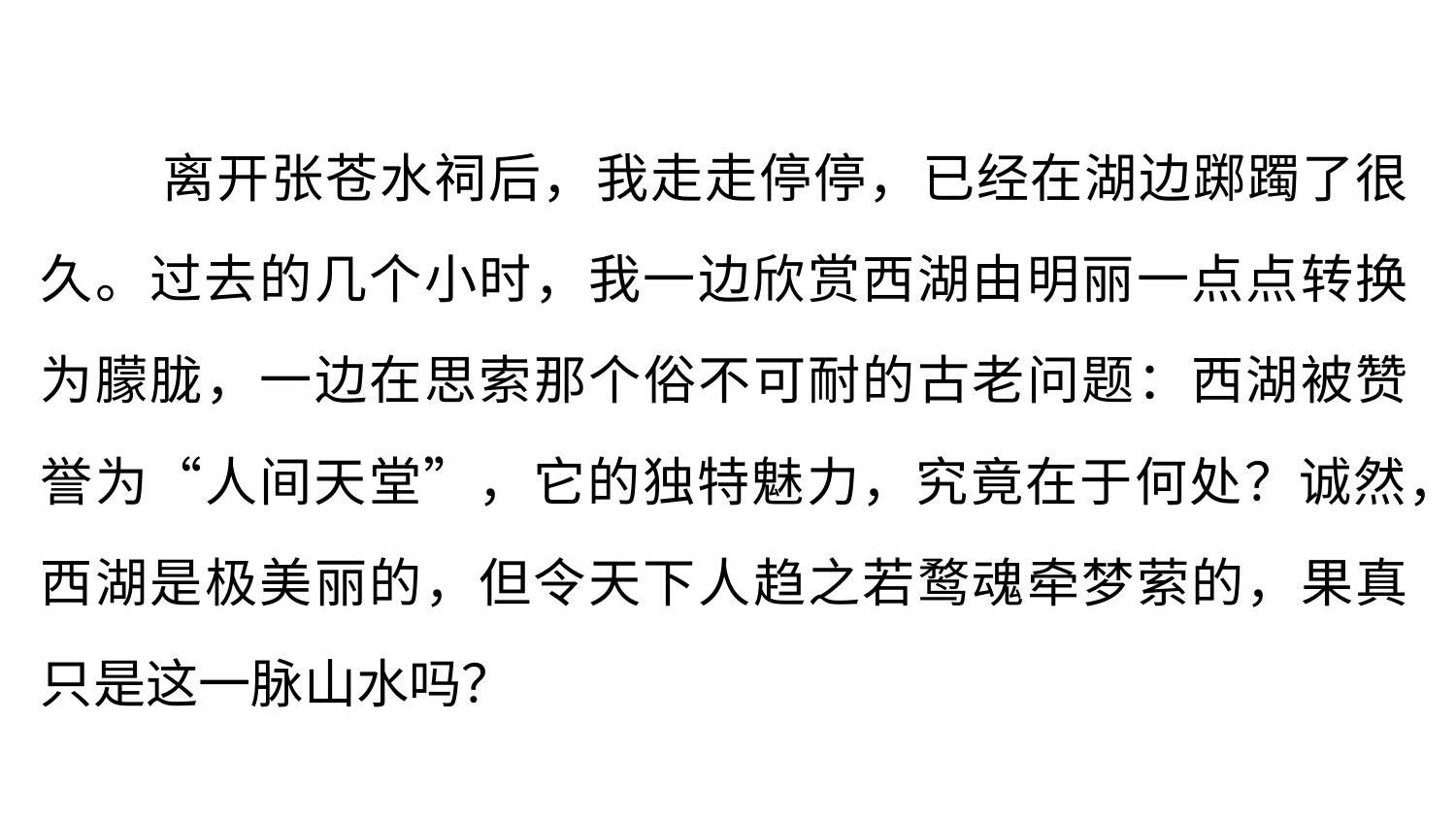

离开张苍水祠后，我走走停停，已经在湖边踯躅了很久。过去的几个小时，我一边欣赏西湖由明丽一点点转换为朦胧，一边在思索那个俗不可耐的古老问题：西湖被赞誉为“人间天堂”，它的独特魅力，究竟在于何处？诚然，西湖是极美丽的，但令天下人趋之若鹜魂牵梦萦的，果真只是这一脉山水吗？